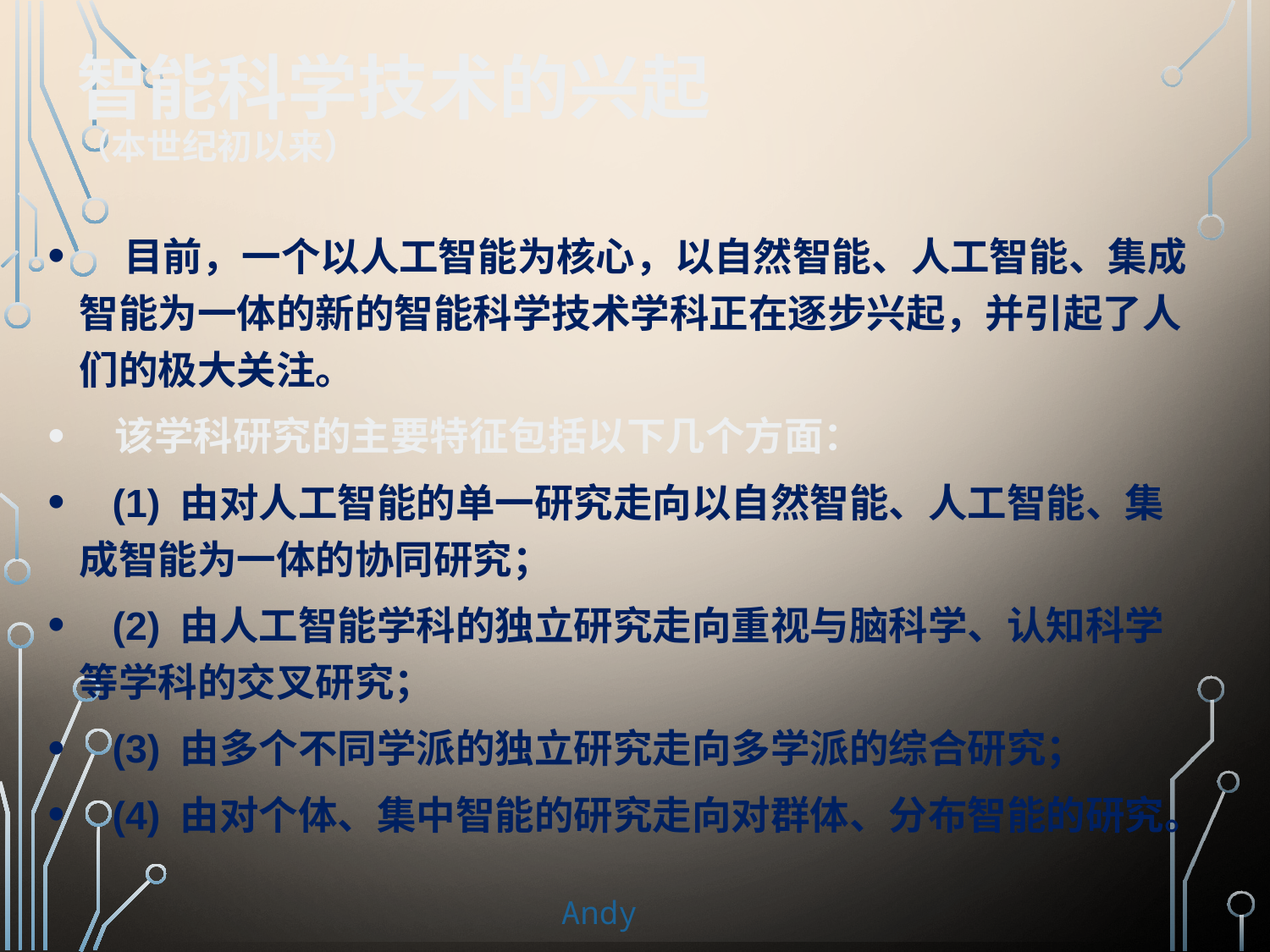

# 智能科学技术的兴起 （本世纪初以来）
    目前，一个以人工智能为核心，以自然智能、人工智能、集成智能为一体的新的智能科学技术学科正在逐步兴起，并引起了人们的极大关注。
   该学科研究的主要特征包括以下几个方面：
   (1) 由对人工智能的单一研究走向以自然智能、人工智能、集成智能为一体的协同研究；
   (2) 由人工智能学科的独立研究走向重视与脑科学、认知科学等学科的交叉研究；
   (3) 由多个不同学派的独立研究走向多学派的综合研究；
   (4) 由对个体、集中智能的研究走向对群体、分布智能的研究。
14